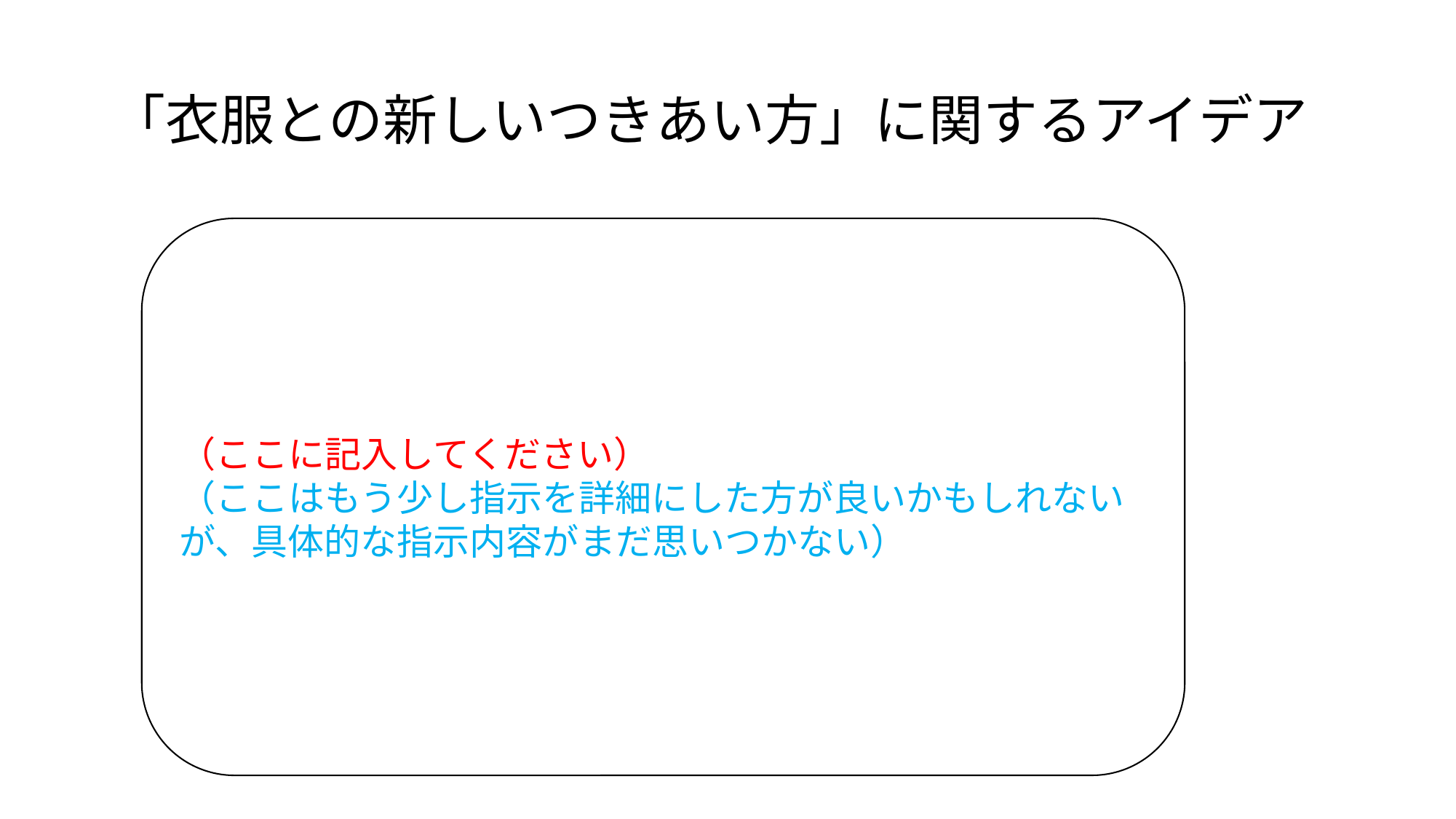

# 「衣服との新しいつきあい方」に関するアイデア
（ここに記入してください）
（ここはもう少し指示を詳細にした方が良いかもしれないが、具体的な指示内容がまだ思いつかない）